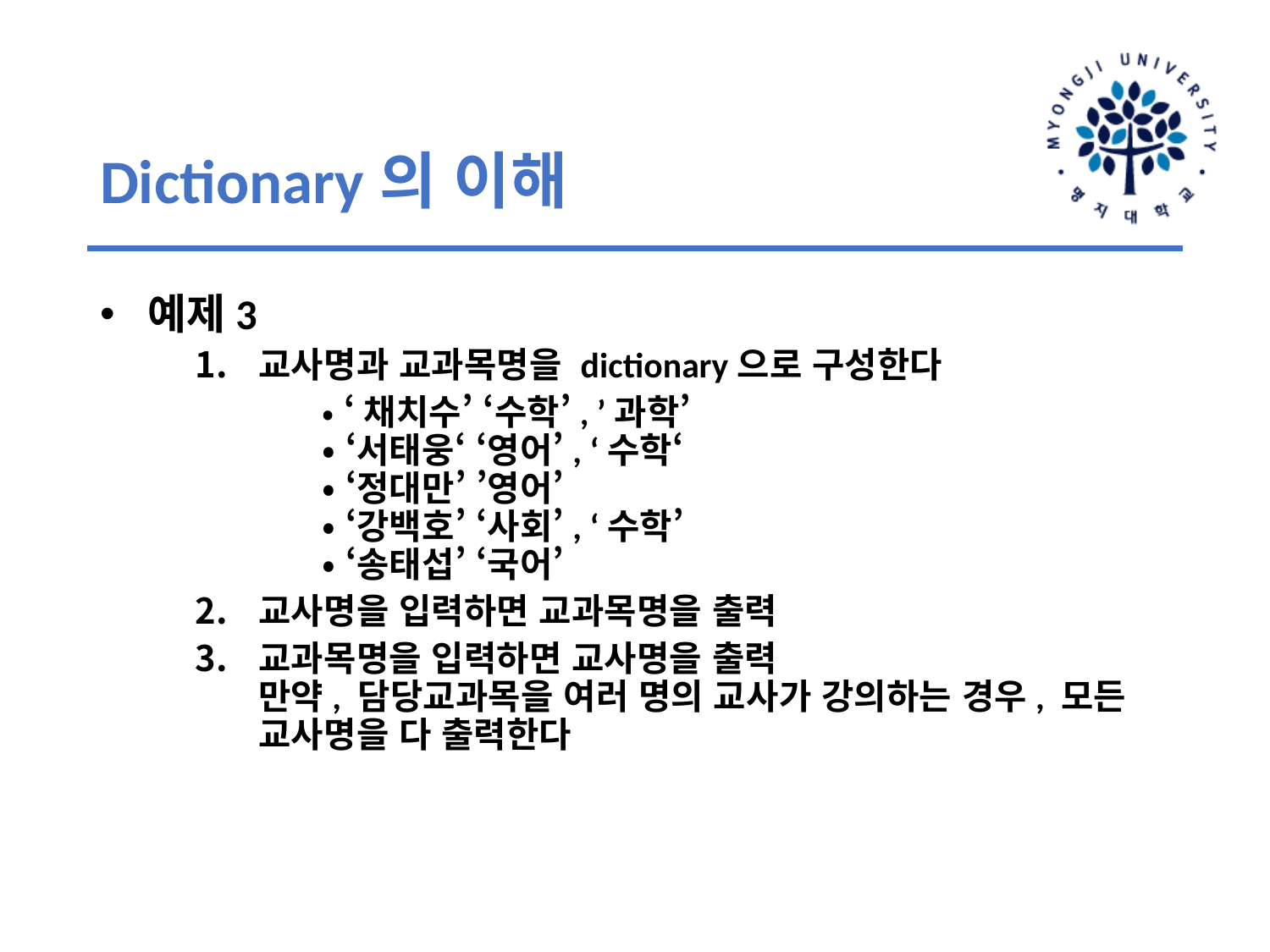

# Dictionary의 이해
예제3
교사명과 교과목명을 dictionary으로 구성한다
	• ‘채치수’ ‘수학’, ’과학’
	• ‘서태웅‘ ‘영어’, ‘수학‘
	• ‘정대만’ ’영어’
	• ‘강백호’ ‘사회’, ‘수학’
	• ‘송태섭’ ‘국어’
교사명을 입력하면 교과목명을 출력
교과목명을 입력하면 교사명을 출력
만약, 담당교과목을 여러 명의 교사가 강의하는 경우, 모든 교사명을 다 출력한다